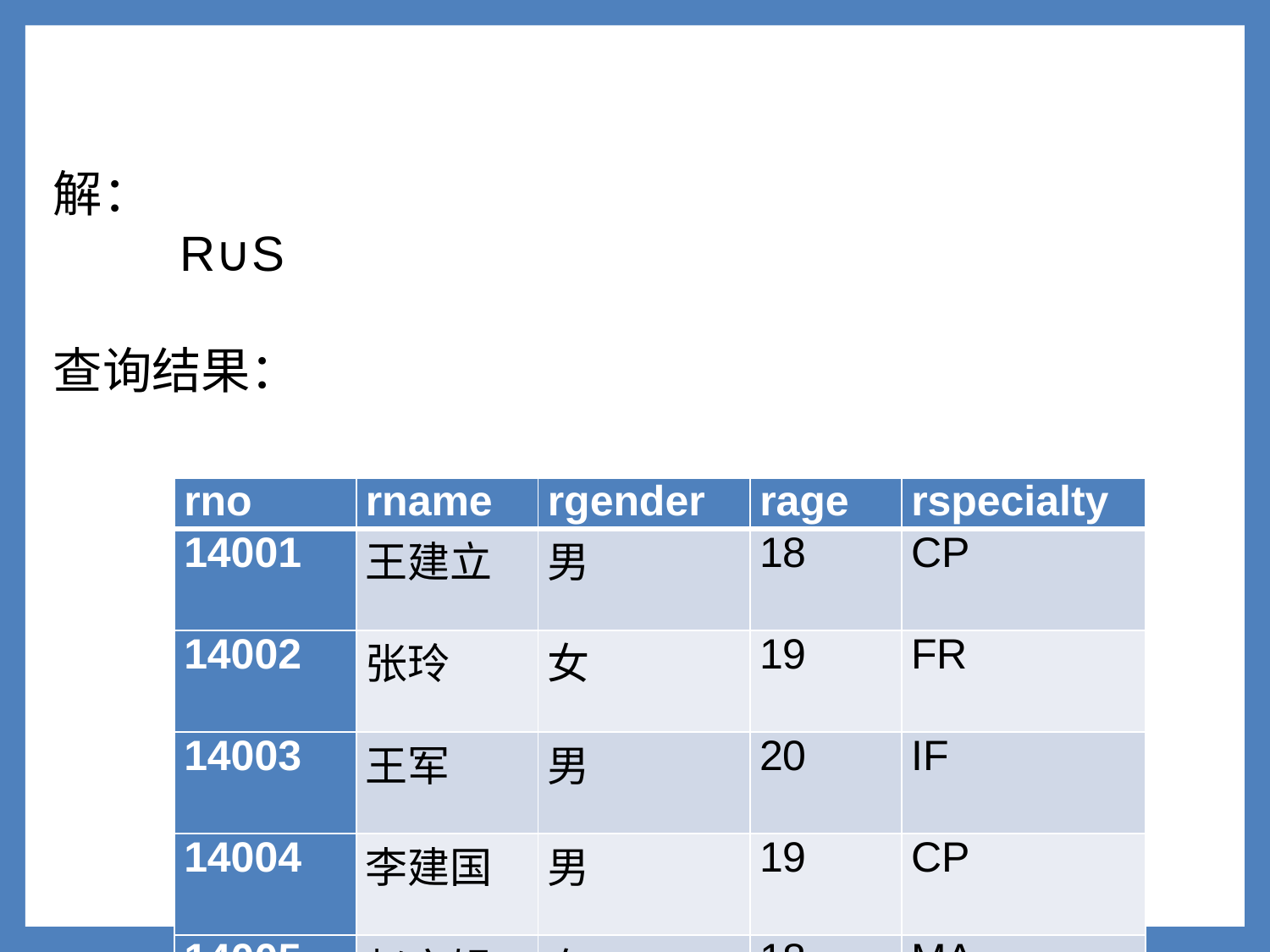

解：
	R∪S

查询结果：
1

| rno | rname | rgender | rage | rspecialty |
| --- | --- | --- | --- | --- |
| 14001 | 王建立 | 男 | 18 | CP |
| 14002 | 张玲 | 女 | 19 | FR |
| 14003 | 王军 | 男 | 20 | IF |
| 14004 | 李建国 | 男 | 19 | CP |
| 14005 | 赵文娟 | 女 | 18 | MA |